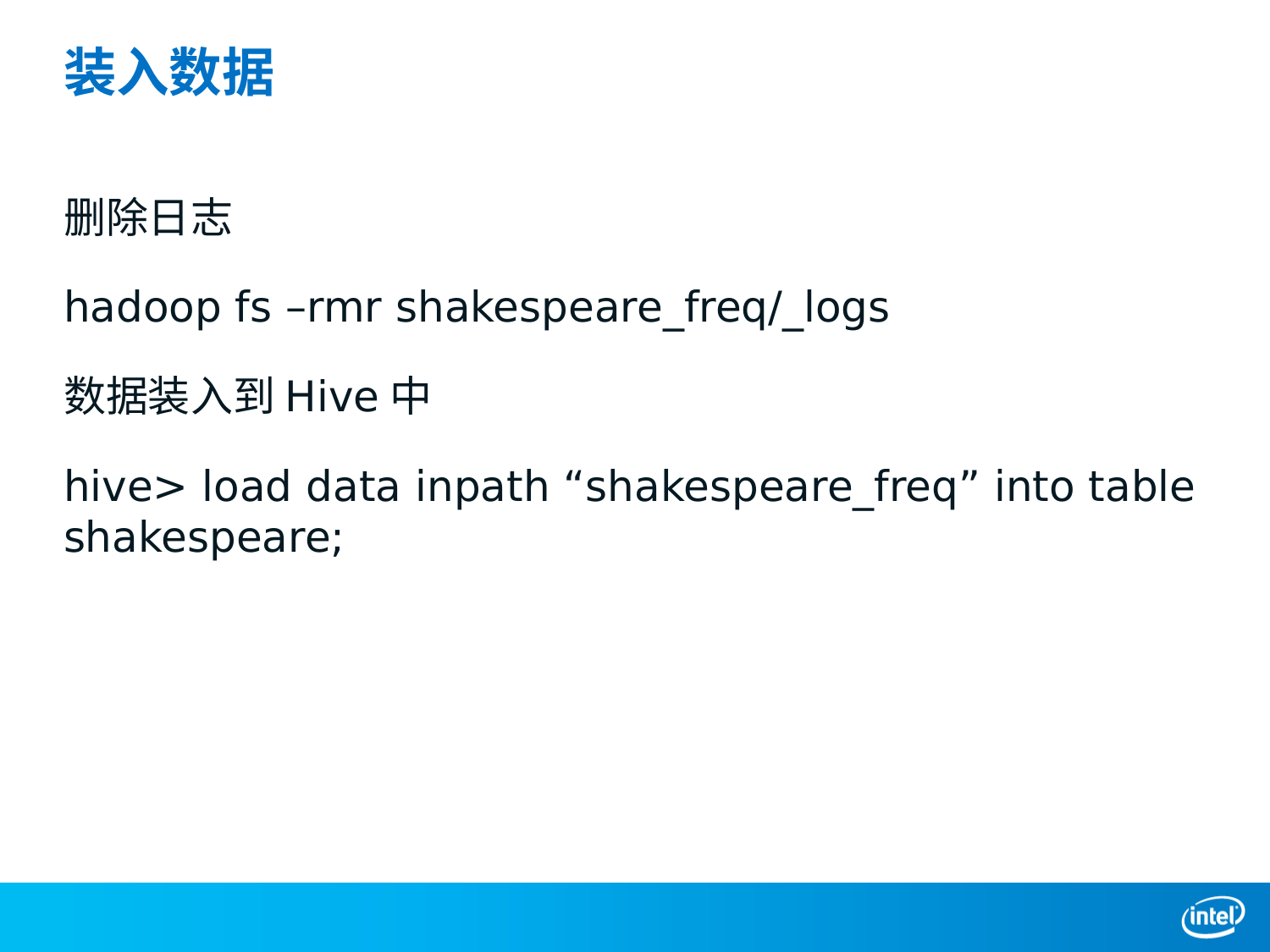

# 装入数据
删除日志
hadoop fs –rmr shakespeare_freq/_logs
数据装入到Hive中
hive> load data inpath “shakespeare_freq” into table shakespeare;